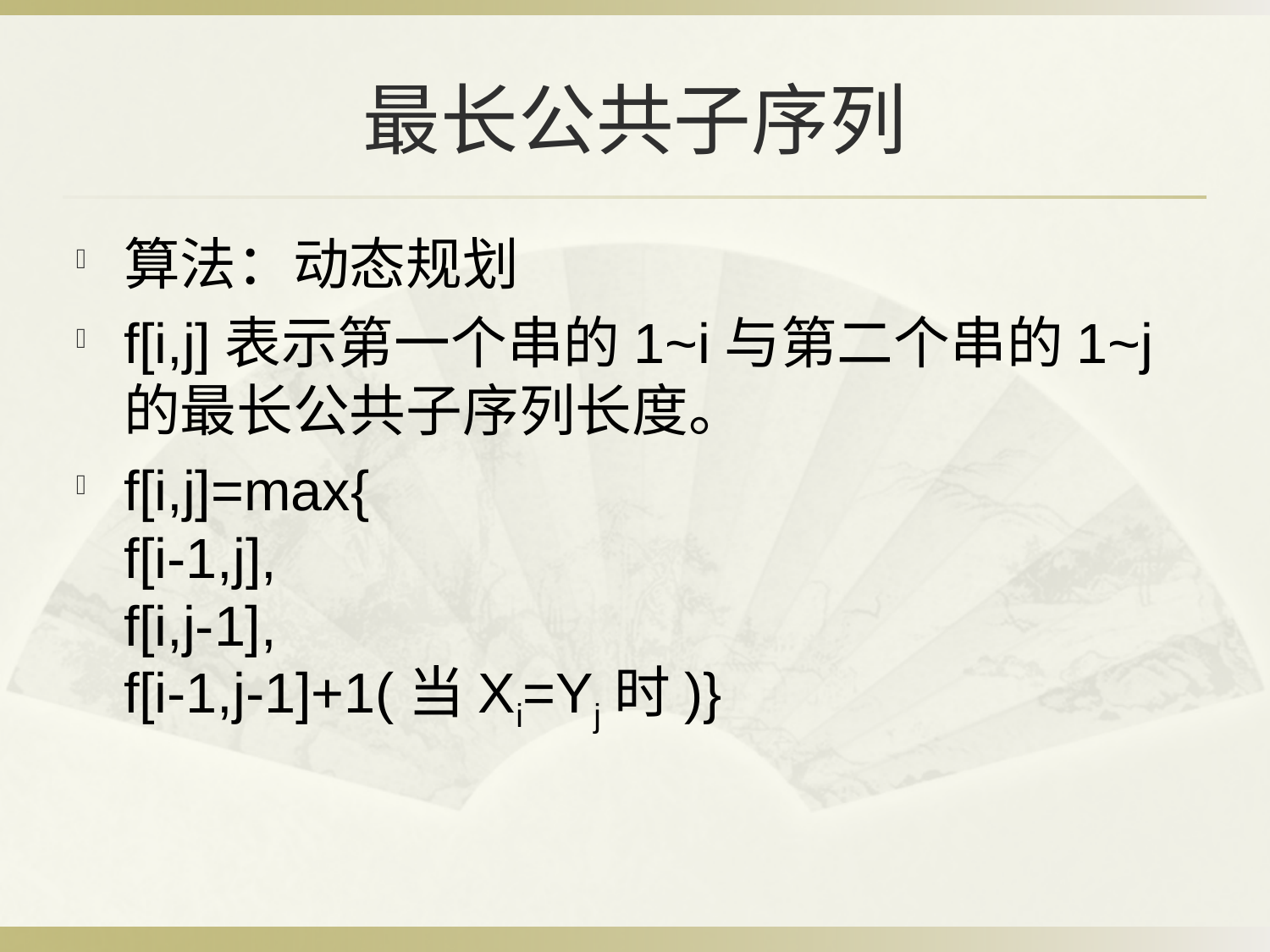

# 最长公共子序列
算法：动态规划
f[i,j]表示第一个串的1~i与第二个串的1~j的最长公共子序列长度。
f[i,j]=max{
f[i-1,j],
f[i,j-1],
f[i-1,j-1]+1(当Xi=Yj时)}